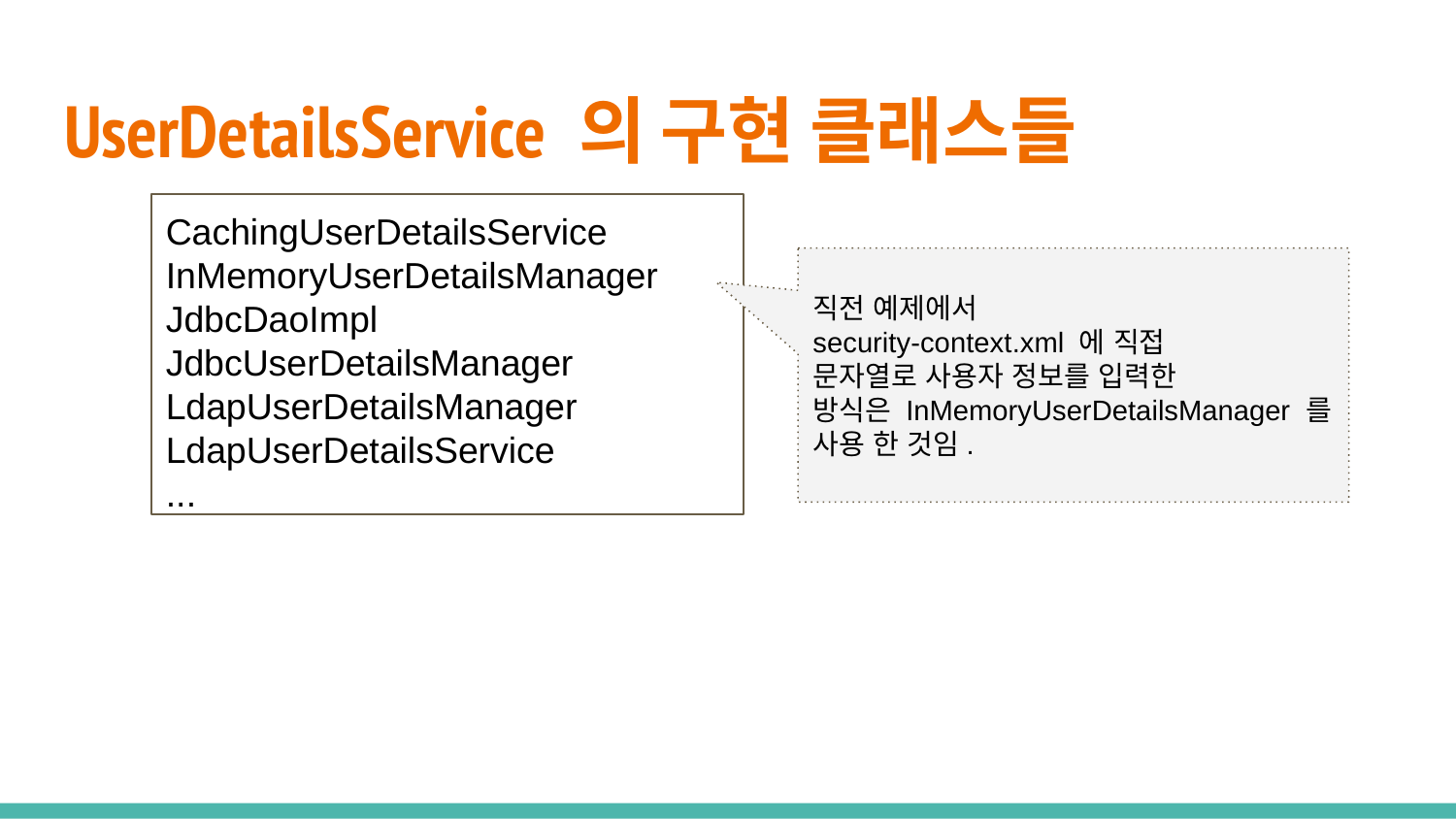

# UserDetailsService 의 구현 클래스들
CachingUserDetailsService
InMemoryUserDetailsManager
JdbcDaoImpl
JdbcUserDetailsManager
LdapUserDetailsManager
LdapUserDetailsService
...
직전 예제에서
security-context.xml 에 직접
문자열로 사용자 정보를 입력한
방식은 InMemoryUserDetailsManager 를 사용 한 것임.